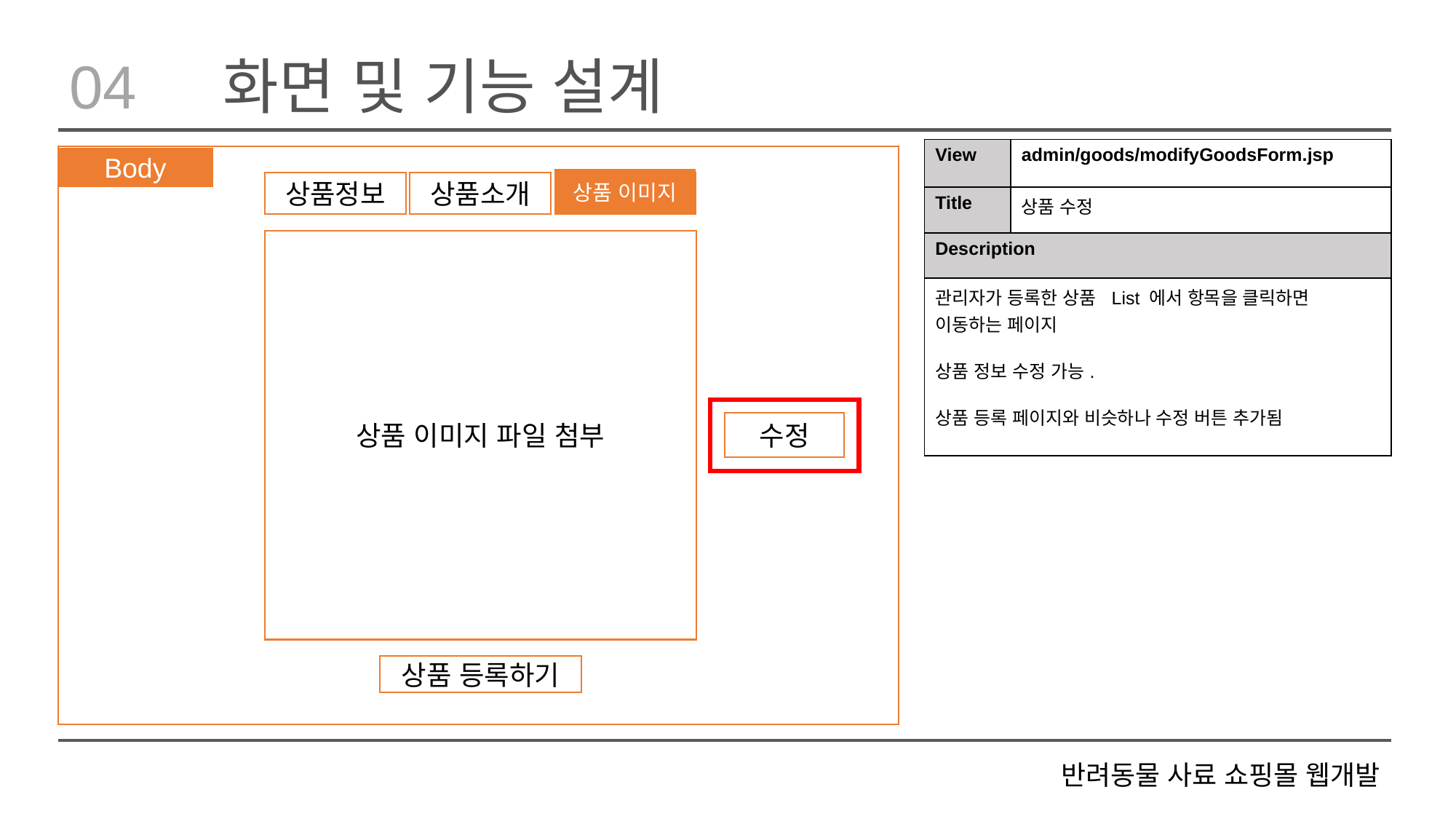

04
화면 및 기능 설계
| View | admin/goods/modifyGoodsForm.jsp |
| --- | --- |
| Title | 상품 수정 |
| Description |  |
| 관리자가 등록한 상품 List 에서 항목을 클릭하면 이동하는 페이지 상품 정보 수정 가능. 상품 등록 페이지와 비슷하나 수정 버튼 추가됨 |  |

Body
상품 이미지
상품정보
상품소개
상품이미지
상품 이미지 파일 첨부

수정
상품 등록하기
반려동물 사료 쇼핑몰 웹개발